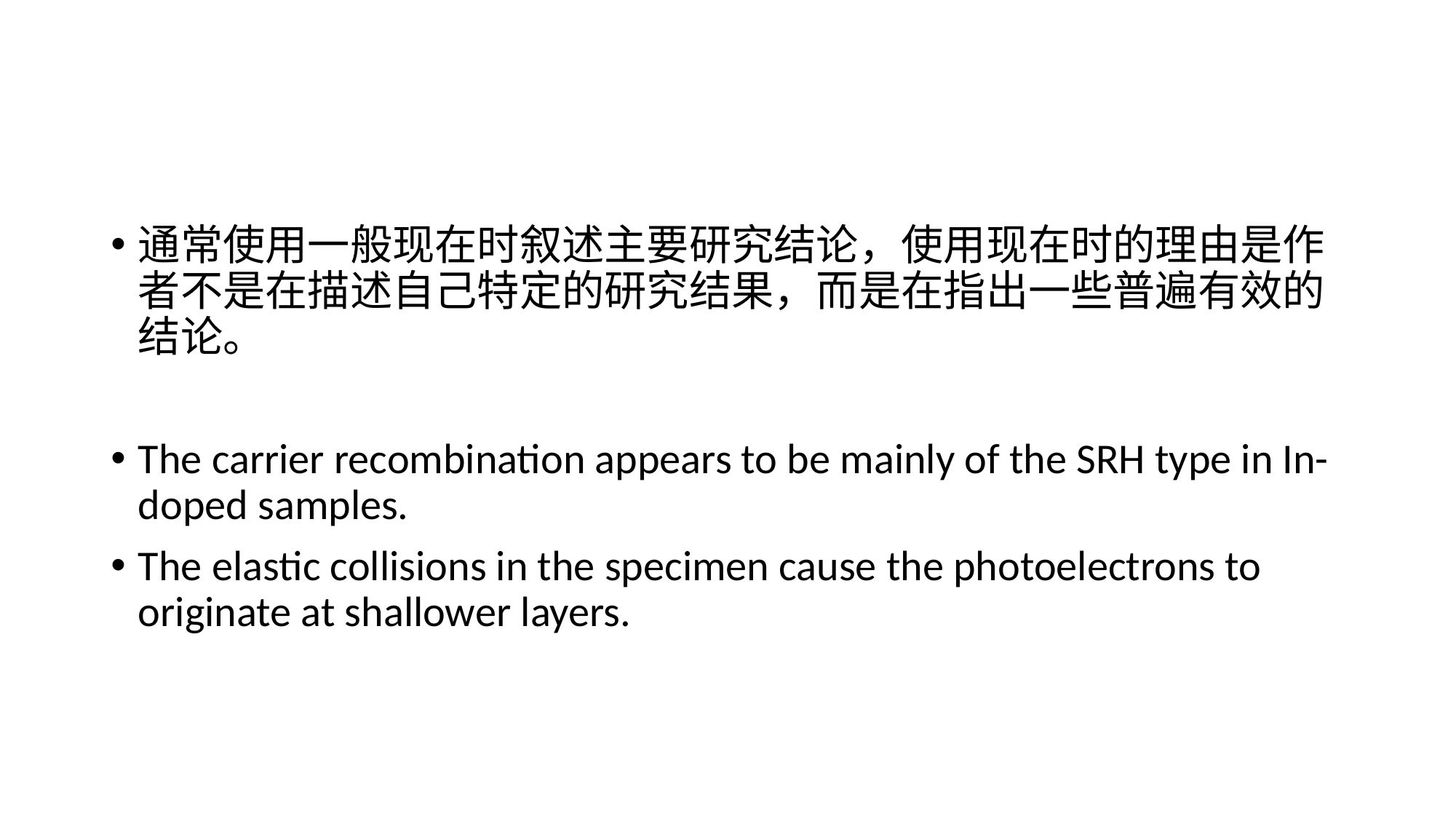

#
通常使用一般现在时叙述主要研究结论，使用现在时的理由是作者不是在描述自己特定的研究结果，而是在指出一些普遍有效的结论。

The carrier recombination appears to be mainly of the SRH type in In-doped samples.
The elastic collisions in the specimen cause the photoelectrons to originate at shallower layers.